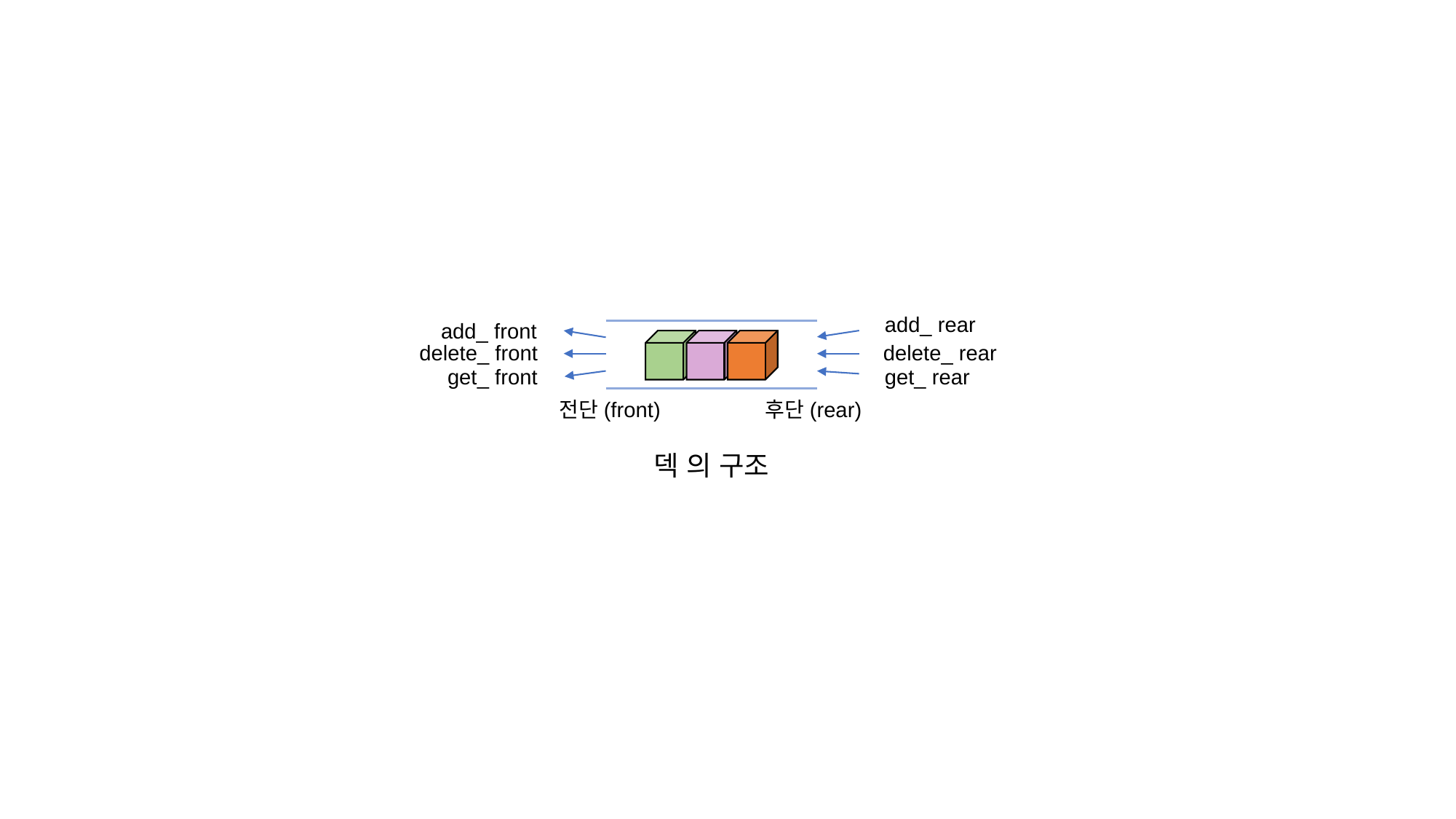

add_ rear
add_ front

delete_ front
delete_ rear
get_ front
get_ rear
전단(front)
후단(rear)
덱 의 구조